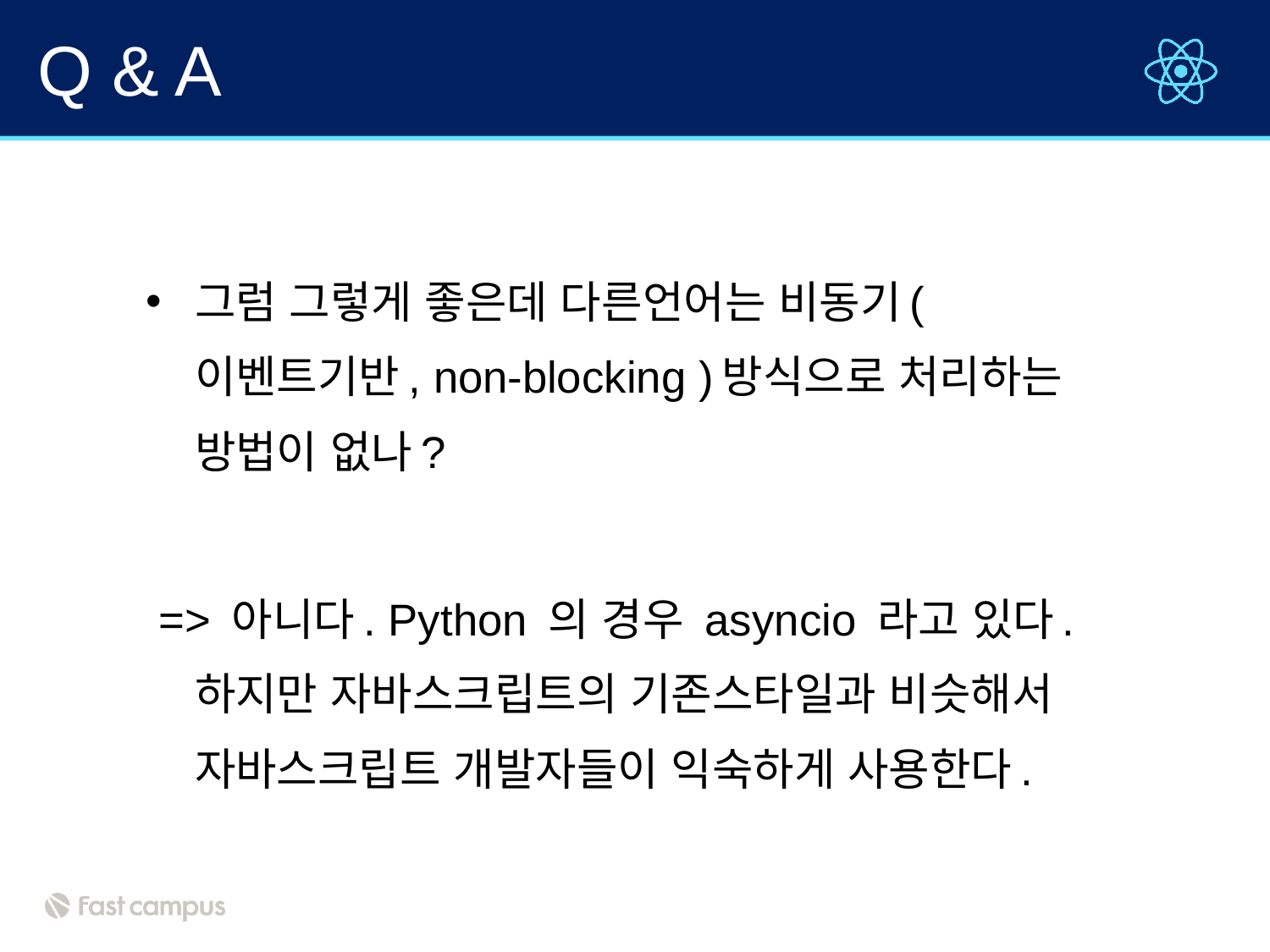

# Q & A
그럼 그렇게 좋은데 다른언어는 비동기( 이벤트기반, non-blocking )방식으로 처리하는 방법이 없나?

 => 아니다. Python 의 경우 asyncio 라고 있다. 하지만 자바스크립트의 기존스타일과 비슷해서 자바스크립트 개발자들이 익숙하게 사용한다.